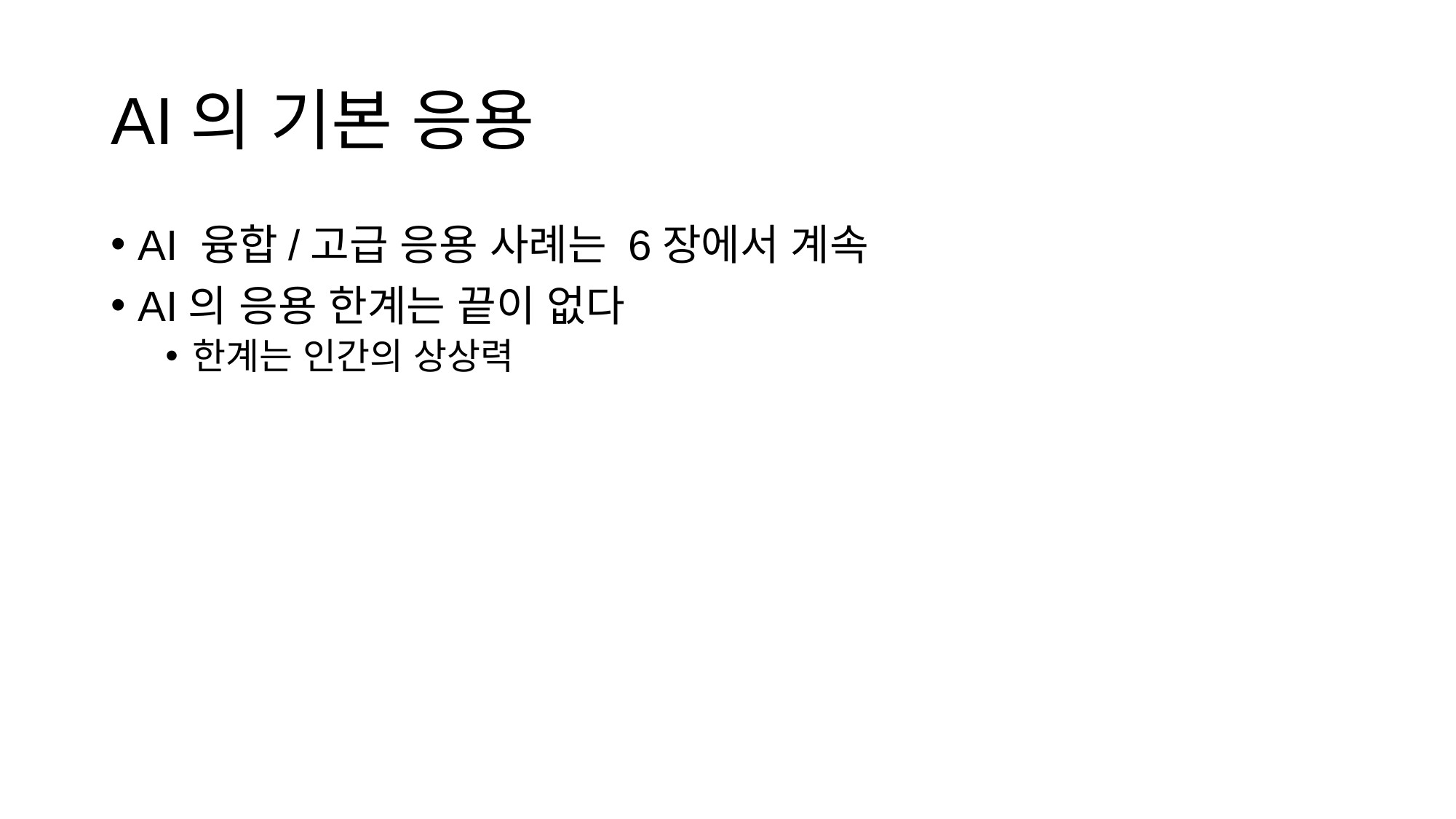

# AI의 기본 응용
AI 융합/고급 응용 사례는 6장에서 계속
AI의 응용 한계는 끝이 없다
한계는 인간의 상상력